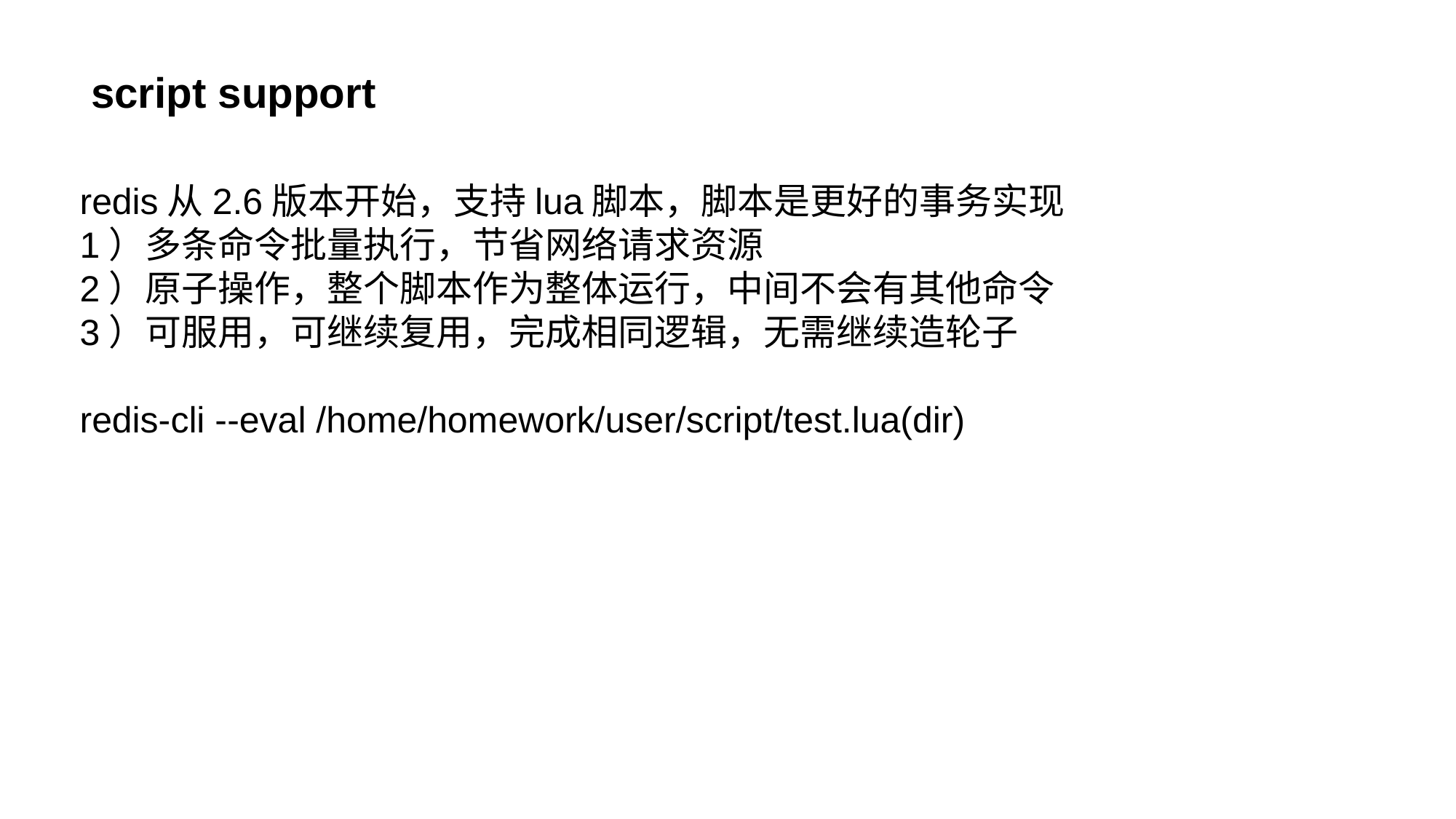

# script support
redis从2.6版本开始，支持lua脚本，脚本是更好的事务实现
1）多条命令批量执行，节省网络请求资源
2）原子操作，整个脚本作为整体运行，中间不会有其他命令
3）可服用，可继续复用，完成相同逻辑，无需继续造轮子

redis-cli --eval /home/homework/user/script/test.lua(dir)